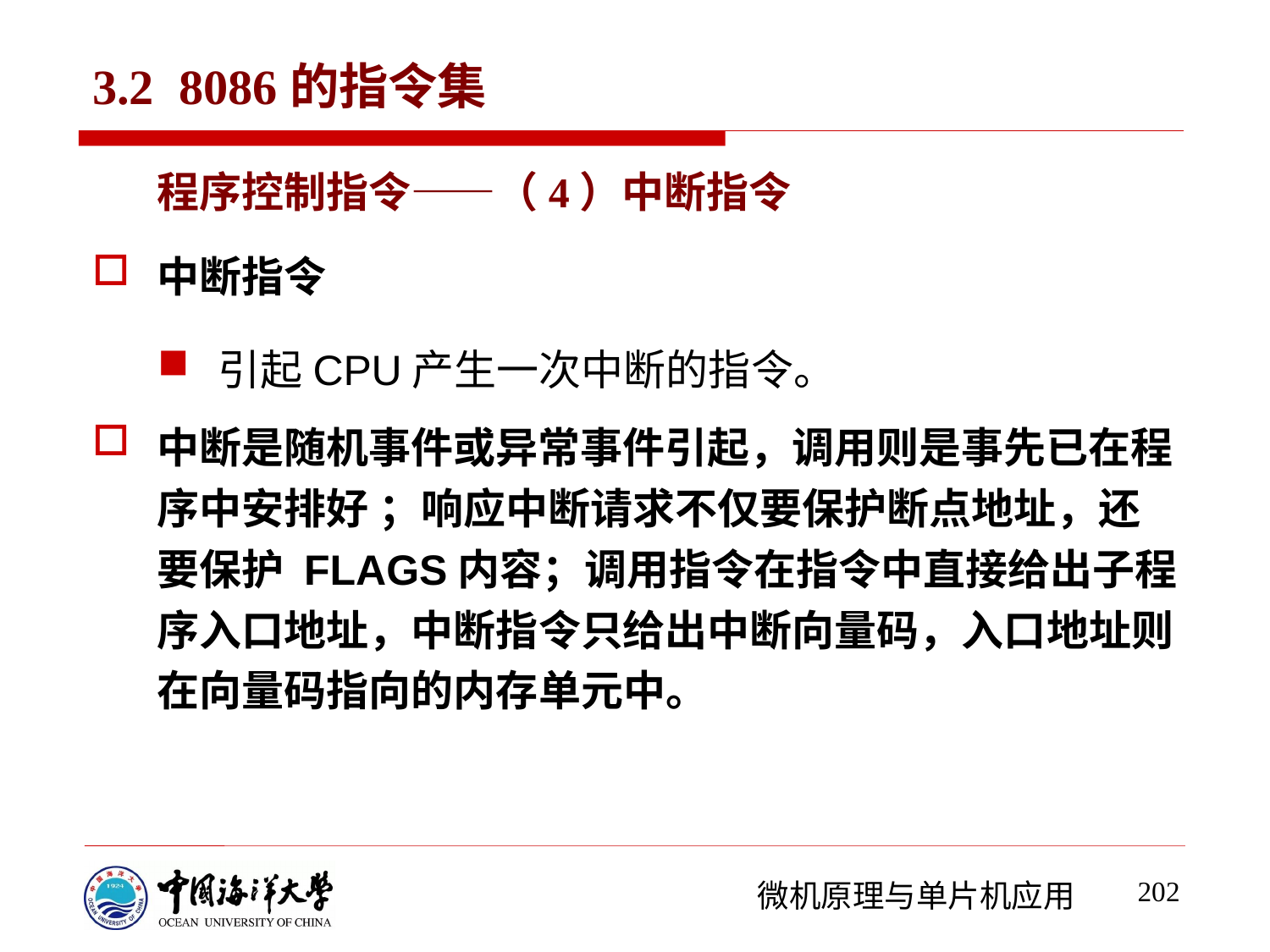

# 3.2  8086的指令集
程序控制指令——（4）中断指令
中断指令
引起CPU产生一次中断的指令。
中断是随机事件或异常事件引起，调用则是事先已在程序中安排好 ；响应中断请求不仅要保护断点地址，还要保护 FLAGS内容；调用指令在指令中直接给出子程序入口地址，中断指令只给出中断向量码，入口地址则在向量码指向的内存单元中。

202